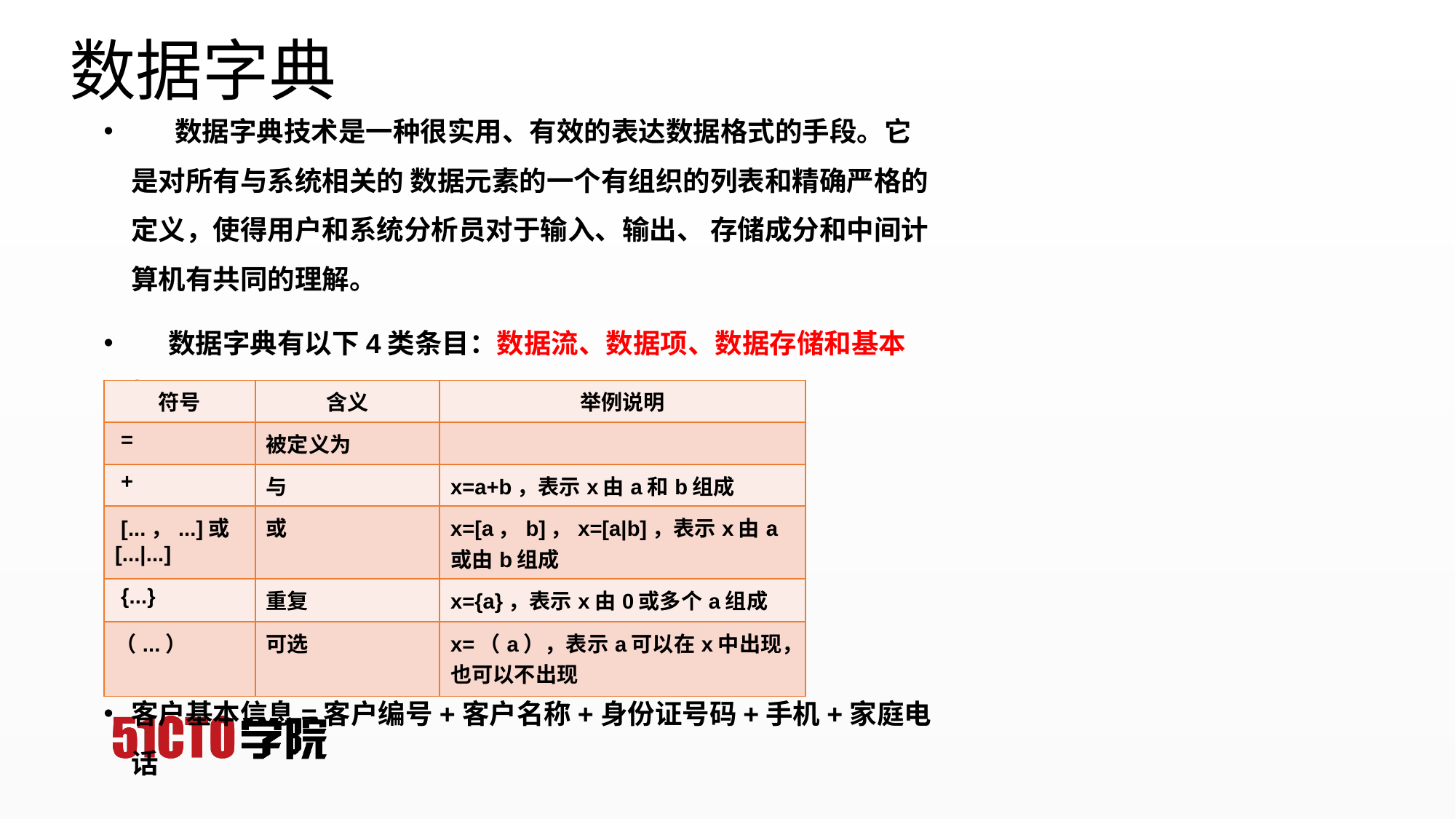

# 数据字典
      数据字典技术是一种很实用、有效的表达数据格式的手段。它是对所有与系统相关的 数据元素的一个有组织的列表和精确严格的定义，使得用户和系统分析员对于输入、输出、 存储成分和中间计算机有共同的理解。
     数据字典有以下4类条目：数据流、数据项、数据存储和基本加工。

客户基本信息=客户编号+客户名称+身份证号码+手机+家庭电话

| 符号 | 含义 | 举例说明 |
| --- | --- | --- |
| = | 被定义为 |  |
| + | 与 | x=a+b，表示x由a和b组成 |
| [...，...]或[...|...] | 或 | x=[a，b]，x=[a|b]，表示x由a或由b组成 |
| {...} | 重复 | x={a}，表示x由0或多个a组成 |
| （...） | 可选 | x=（a），表示a可以在x中出现，也可以不出现 |